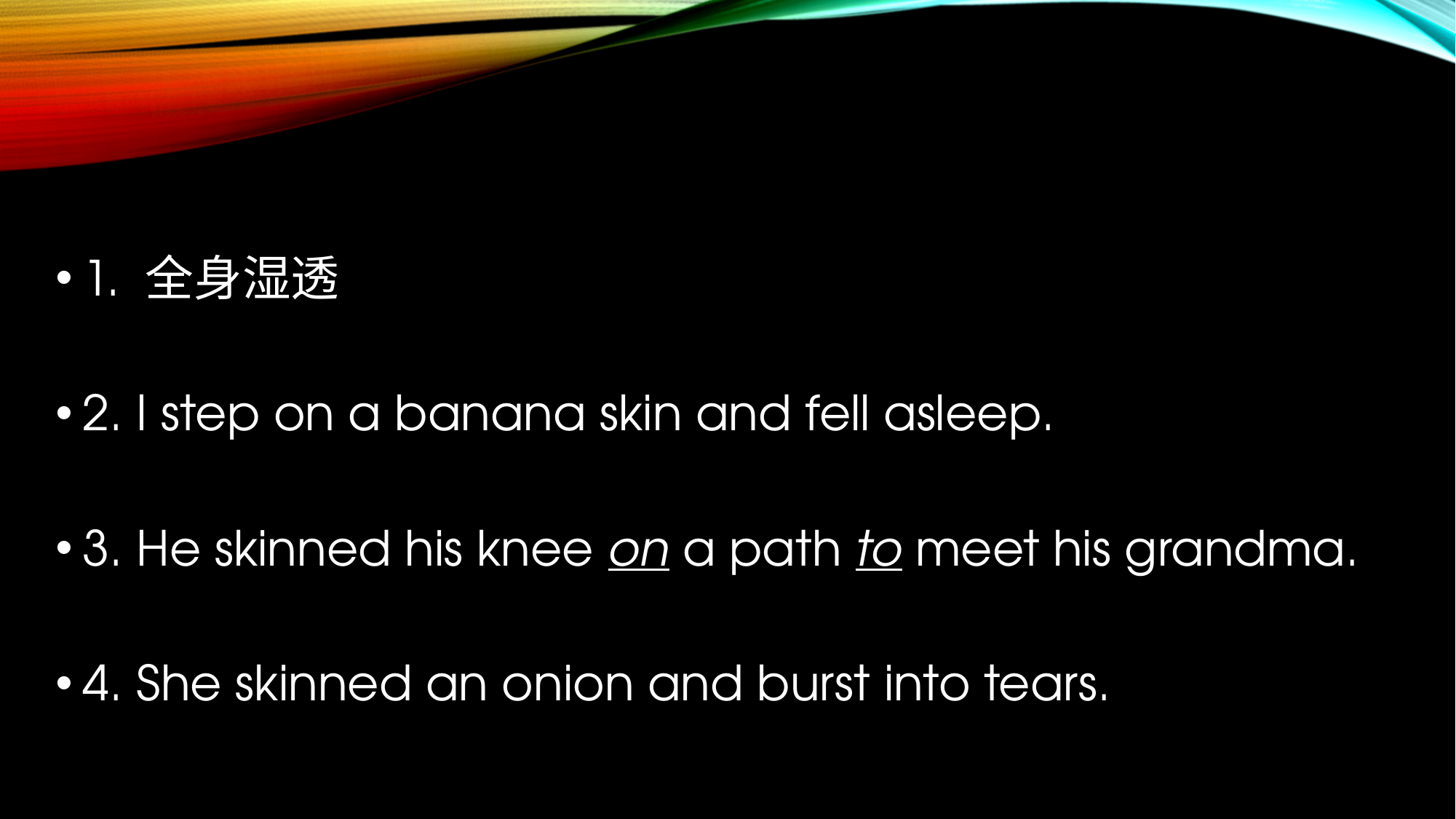

1. 全身湿透

2. I step on a banana skin and fell asleep.

3. He skinned his knee on a path to meet his grandma.

4. She skinned an onion and burst into tears.